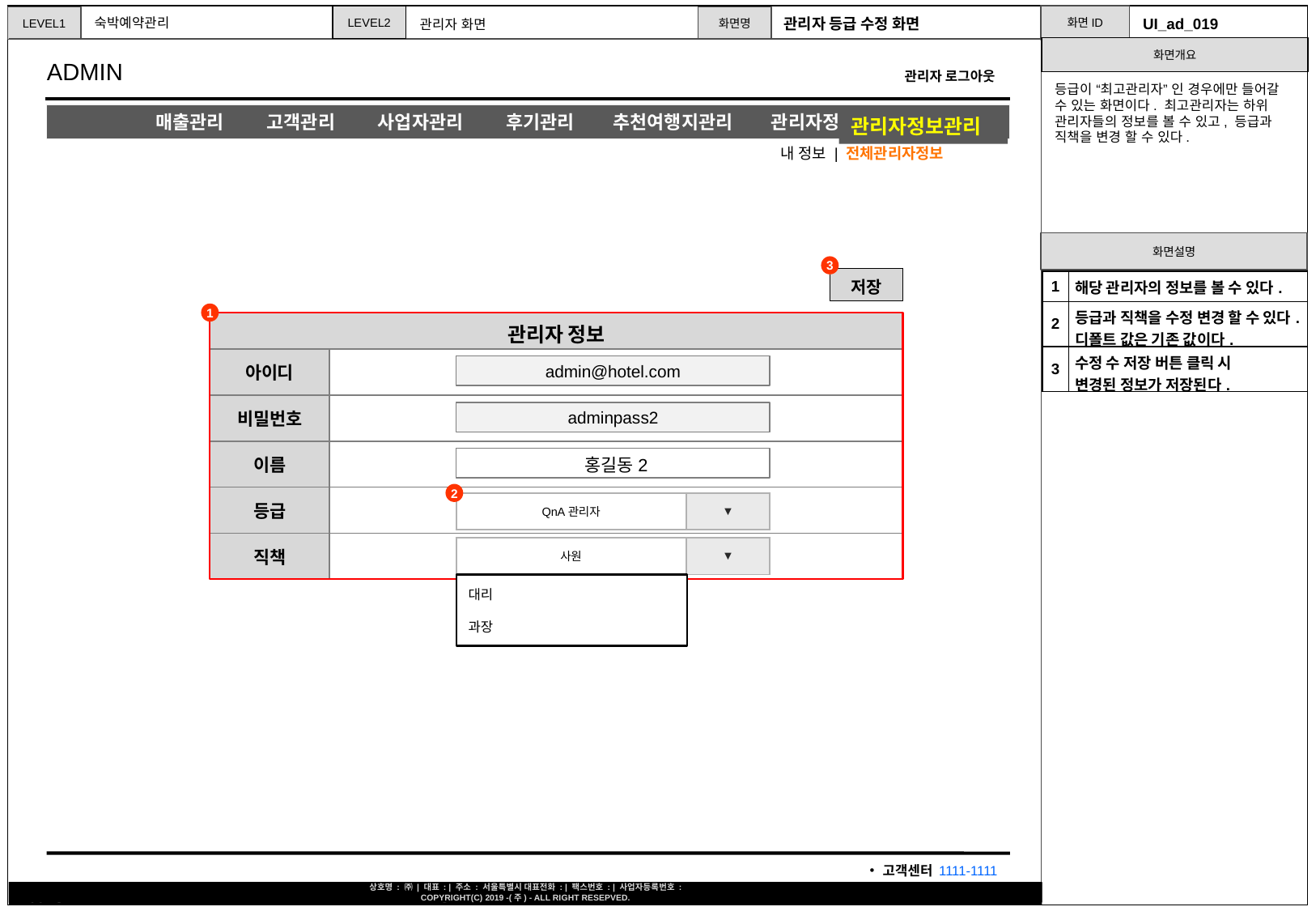

관리자 등급 수정 화면
UI_ad_019
숙박예약관리
관리자 화면
등급이 “최고관리자” 인 경우에만 들어갈 수 있는 화면이다. 최고관리자는 하위 관리자들의 정보를 볼 수 있고, 등급과 직책을 변경 할 수 있다.
관리자정보관리
내 정보 | 전체관리자정보
3
| 저장 |
| --- |
| 1 | 해당 관리자의 정보를 볼 수 있다. |
| --- | --- |
| 2 | 등급과 직책을 수정 변경 할 수 있다. 디폴트 값은 기존 값이다. |
| 3 | 수정 수 저장 버튼 클릭 시 변경된 정보가 저장된다. |
1
| 관리자 정보 |  |
| --- | --- |
| 아이디 | hong12 |
| 비밀번호 |  |
| 이름 | 홍길동2 |
| 등급 |  |
| 직책 |  |

admin@hotel.com
adminpass2

2
| QnA관리자 | ▼ |
| --- | --- |
| 사원 | ▼ |
| --- | --- |
대리

과장